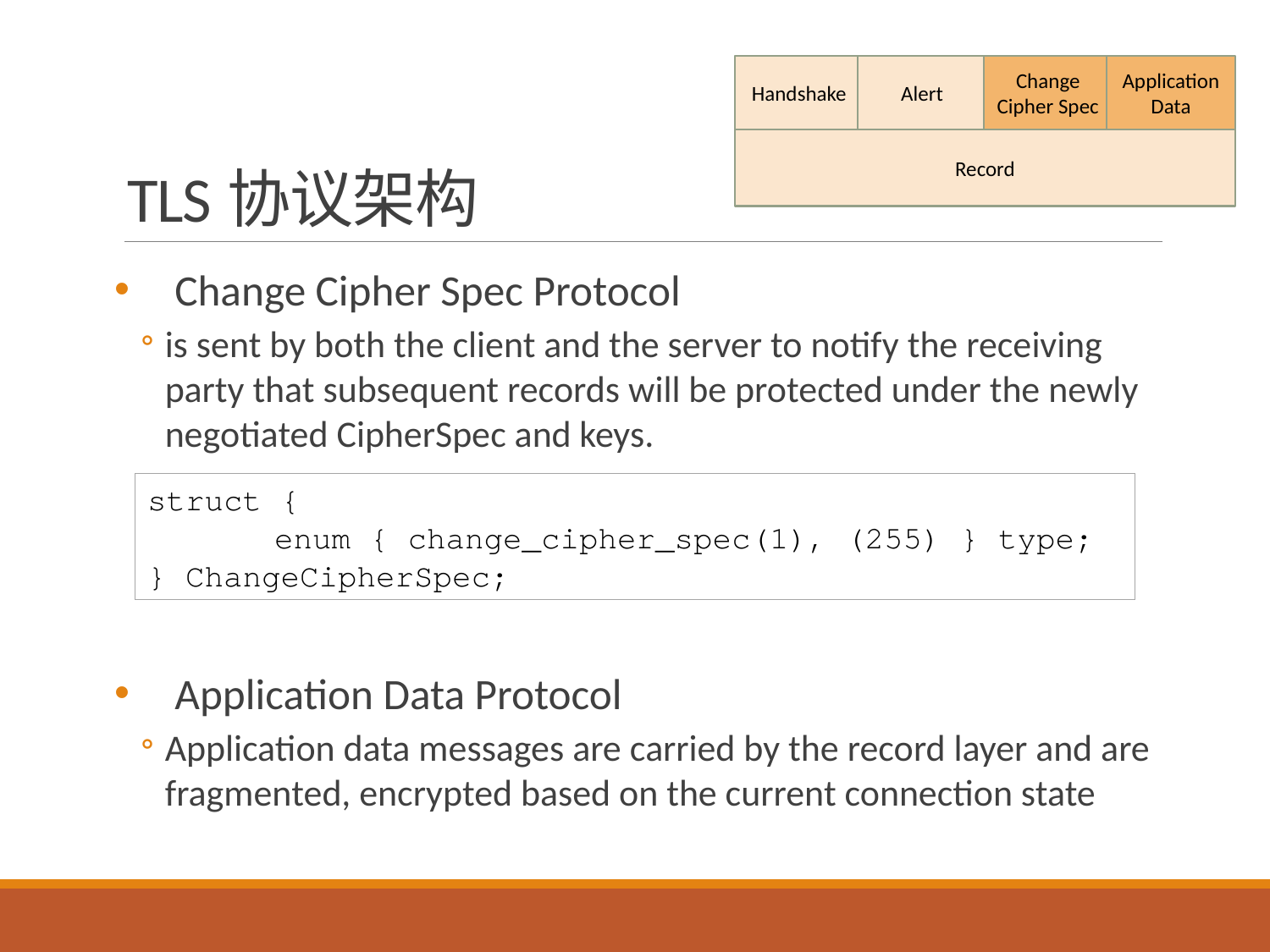

# TLS协议架构
Handshake
Alert
Change Cipher Spec
Application Data
Record
Change Cipher Spec Protocol
is sent by both the client and the server to notify the receiving party that subsequent records will be protected under the newly negotiated CipherSpec and keys.

Application Data Protocol
Application data messages are carried by the record layer and are fragmented, encrypted based on the current connection state
struct {
	enum { change_cipher_spec(1), (255) } type;
} ChangeCipherSpec;
9